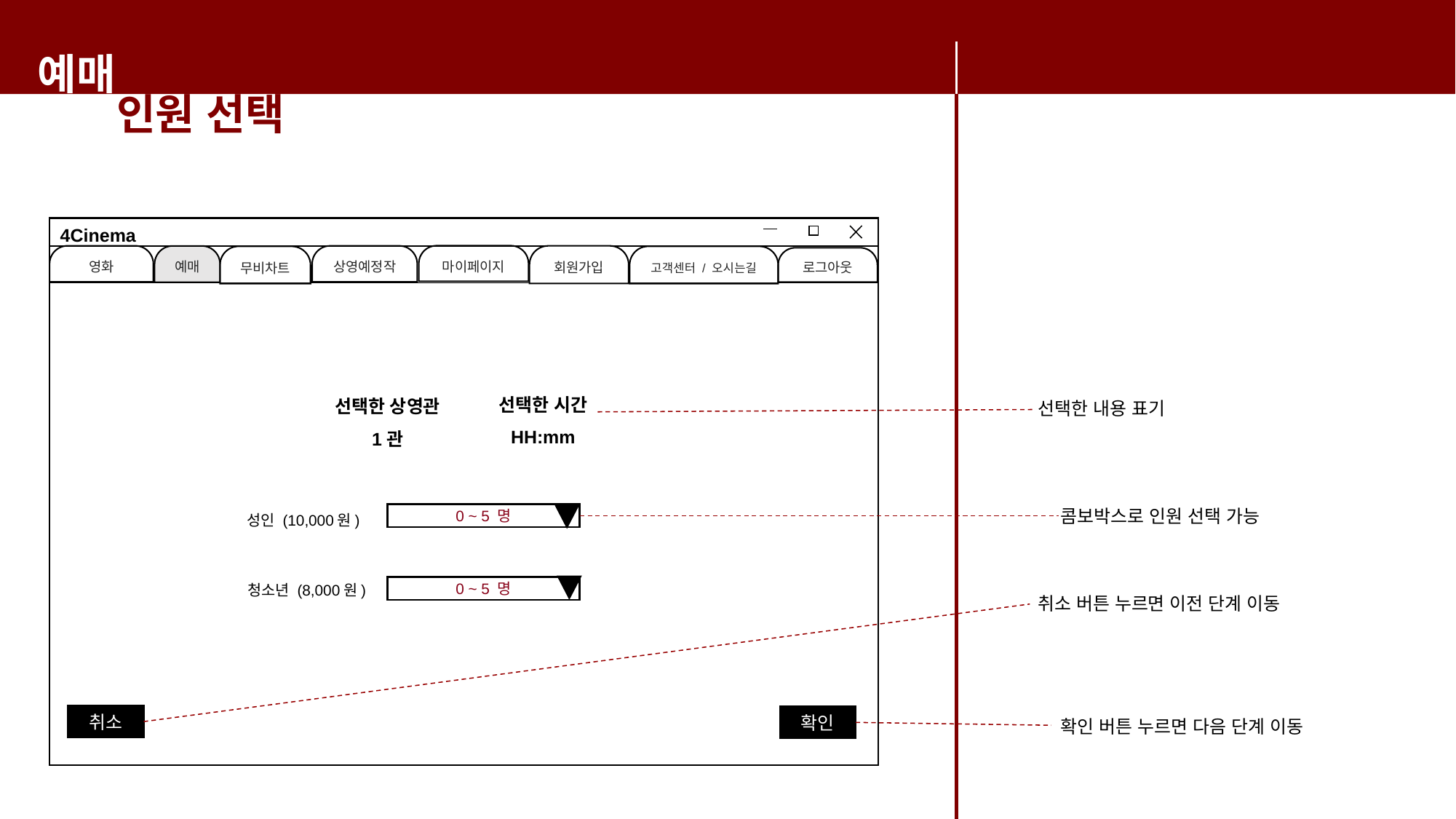

예매
인원 선택
4Cinema

마이페이지
영화
상영예정작
회원가입
예매
무비차트
고객센터 / 오시는길
로그아웃
선택한 시간
HH:mm
선택한 상영관
1관
선택한 내용 표기
콤보박스로 인원 선택 가능
0 ~ 5 명
성인 (10,000원)

청소년 (8,000원)

0 ~ 5 명
취소 버튼 누르면 이전 단계 이동
확인 버튼 누르면 다음 단계 이동
취소
확인